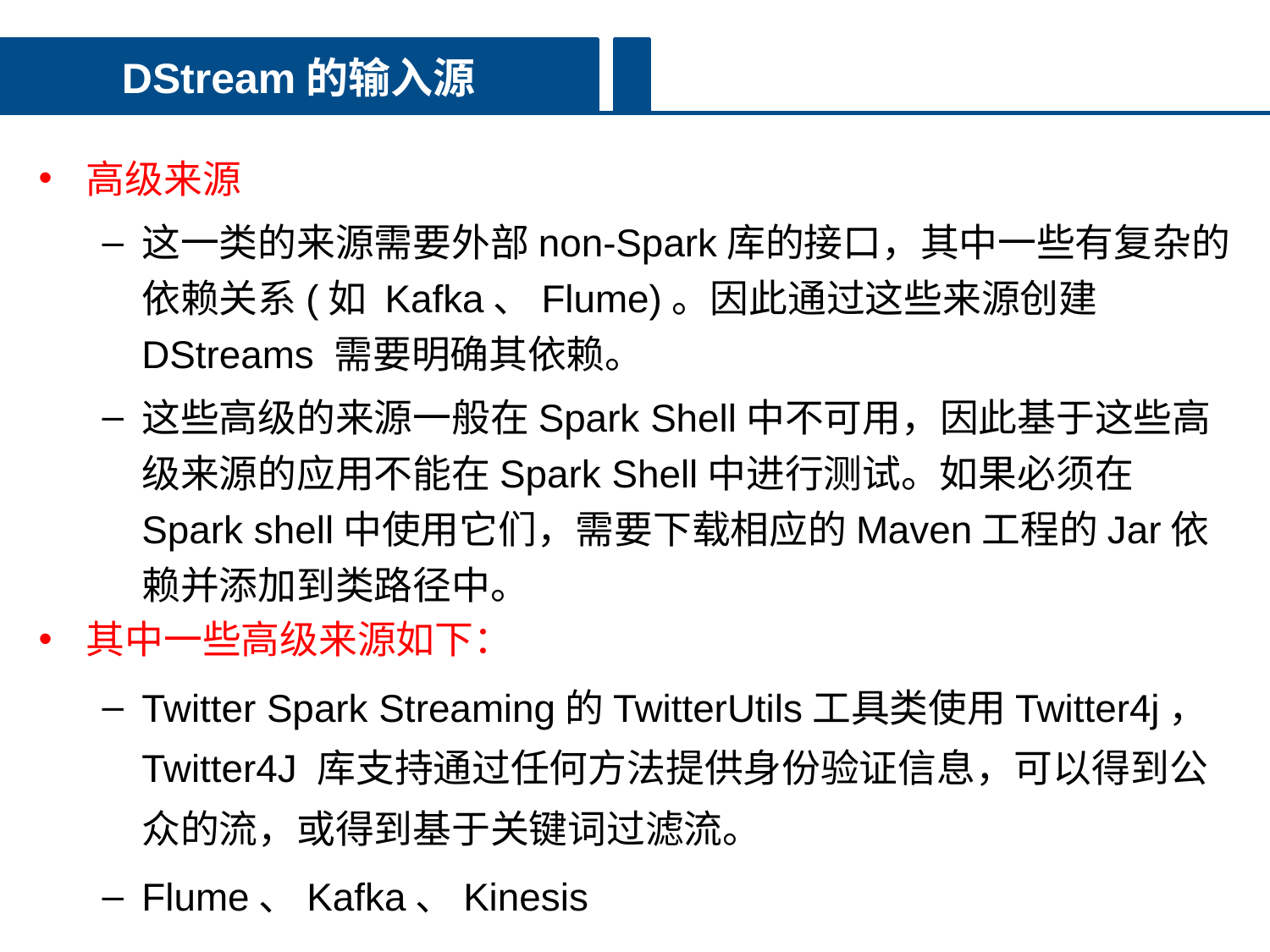

DStream的输入源

高级来源
这一类的来源需要外部non-Spark库的接口，其中一些有复杂的依赖关系(如 Kafka、Flume)。因此通过这些来源创建 DStreams 需要明确其依赖。
这些高级的来源一般在Spark Shell中不可用，因此基于这些高级来源的应用不能在Spark Shell中进行测试。如果必须在Spark shell中使用它们，需要下载相应的Maven工程的Jar依赖并添加到类路径中。
其中一些高级来源如下：
Twitter Spark Streaming的TwitterUtils工具类使用Twitter4j，Twitter4J 库支持通过任何方法提供身份验证信息，可以得到公众的流，或得到基于关键词过滤流。
Flume、Kafka、Kinesis